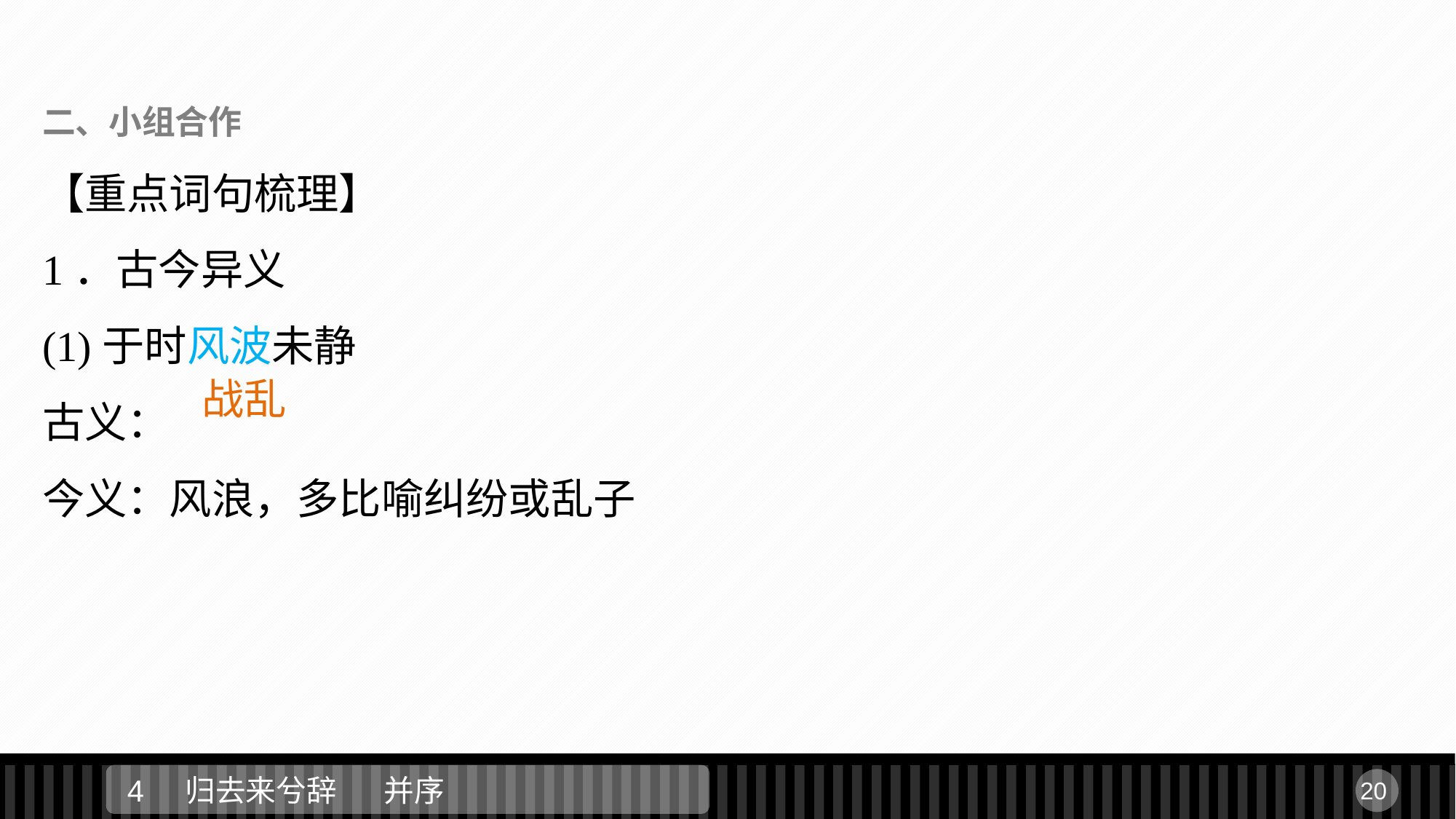

二、小组合作
【重点词句梳理】
1．古今异义
(1)于时风波未静
古义：
今义：风浪，多比喻纠纷或乱子

战乱